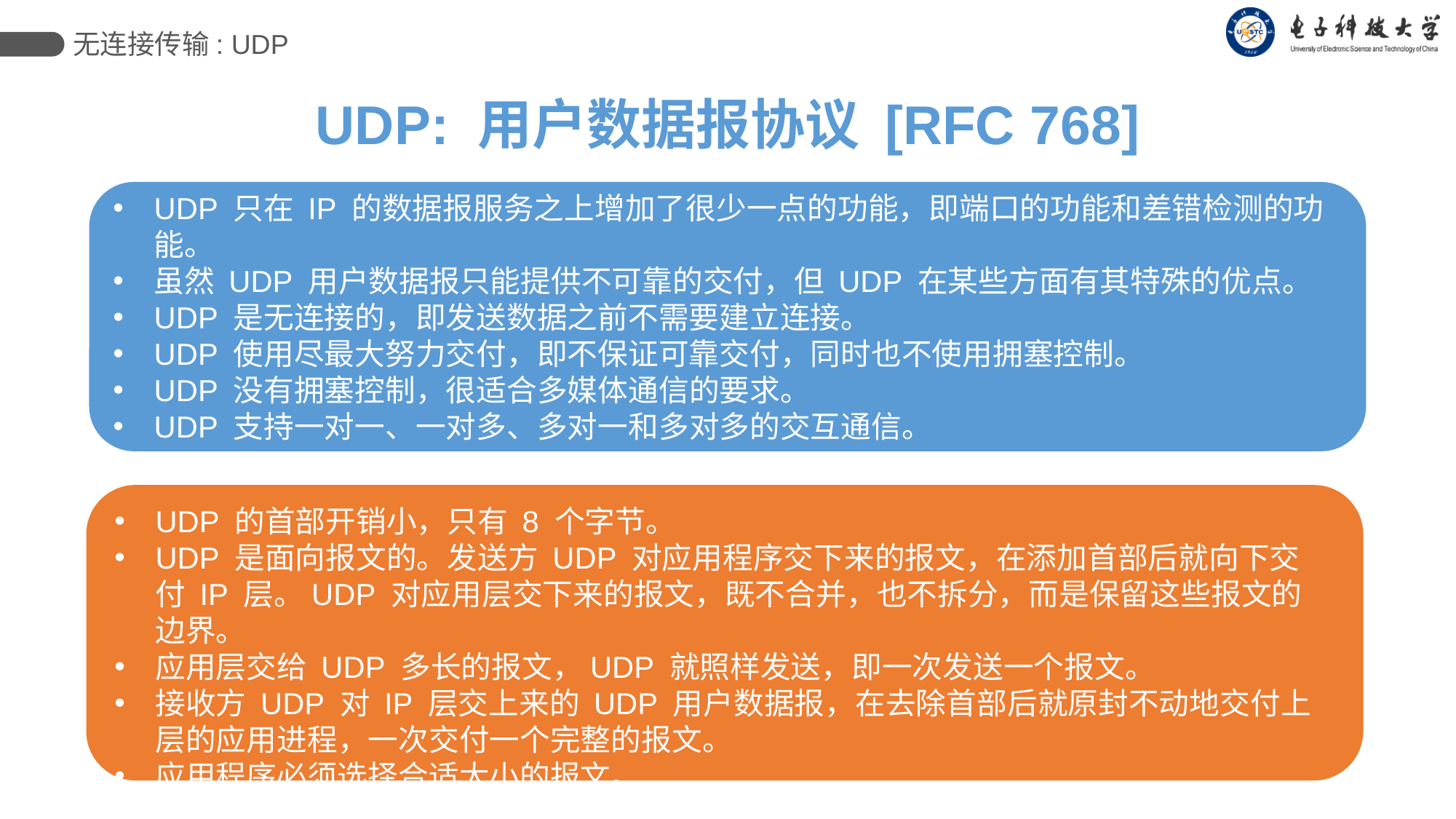

无连接传输: UDP

UDP: 用户数据报协议 [RFC 768]
UDP 只在 IP 的数据报服务之上增加了很少一点的功能，即端口的功能和差错检测的功能。
虽然 UDP 用户数据报只能提供不可靠的交付，但 UDP 在某些方面有其特殊的优点。
UDP 是无连接的，即发送数据之前不需要建立连接。
UDP 使用尽最大努力交付，即不保证可靠交付，同时也不使用拥塞控制。
UDP 没有拥塞控制，很适合多媒体通信的要求。
UDP 支持一对一、一对多、多对一和多对多的交互通信。

UDP 的首部开销小，只有 8 个字节。
UDP 是面向报文的。发送方 UDP 对应用程序交下来的报文，在添加首部后就向下交付 IP 层。UDP 对应用层交下来的报文，既不合并，也不拆分，而是保留这些报文的边界。
应用层交给 UDP 多长的报文，UDP 就照样发送，即一次发送一个报文。
接收方 UDP 对 IP 层交上来的 UDP 用户数据报，在去除首部后就原封不动地交付上层的应用进程，一次交付一个完整的报文。
应用程序必须选择合适大小的报文。